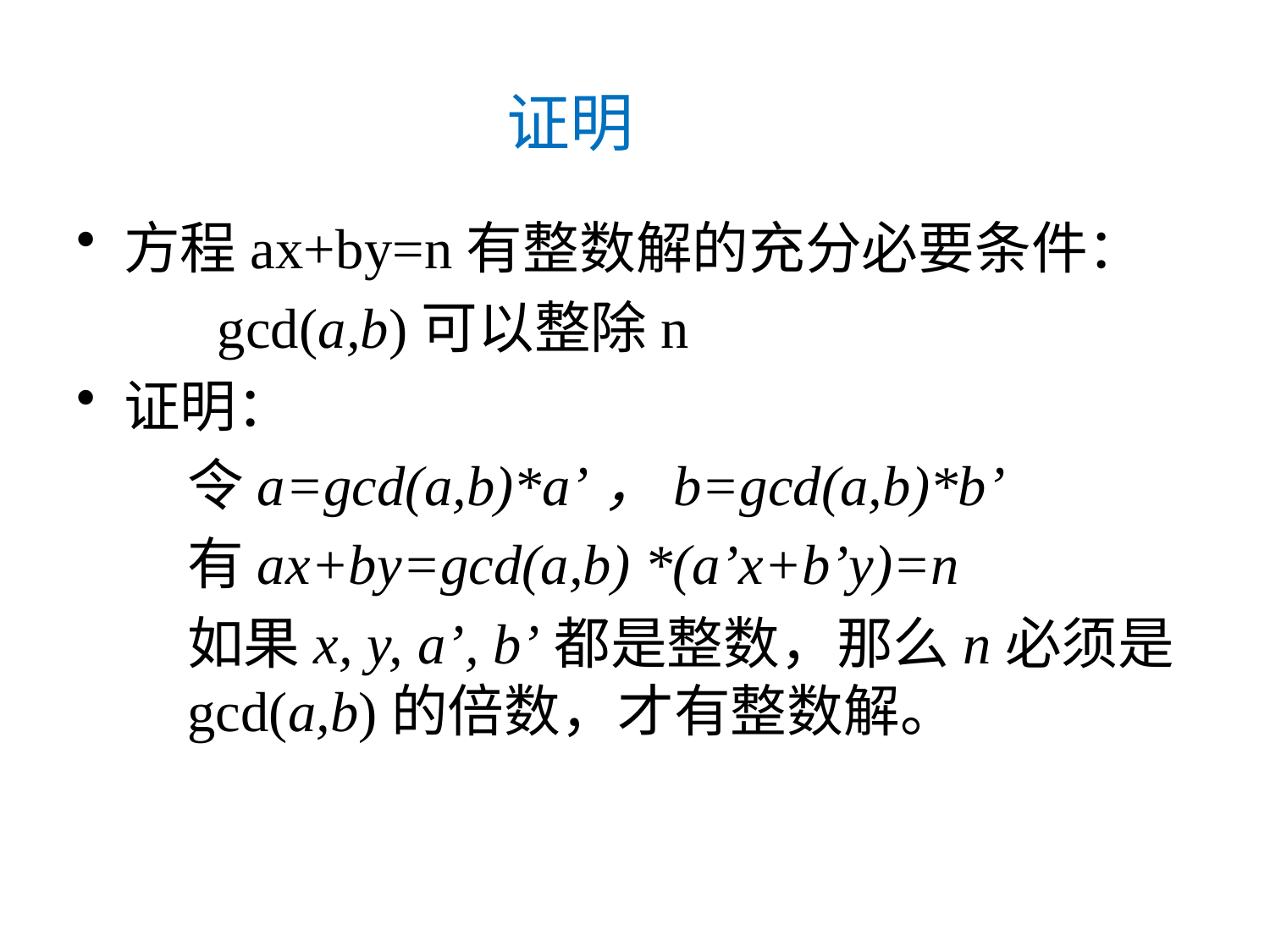

# 证明
方程ax+by=n有整数解的充分必要条件：
	 gcd(a,b)可以整除n
证明：
令a=gcd(a,b)*a’，b=gcd(a,b)*b’
有ax+by=gcd(a,b) *(a’x+b’y)=n
如果x, y, a’, b’都是整数，那么n必须是gcd(a,b)的倍数，才有整数解。